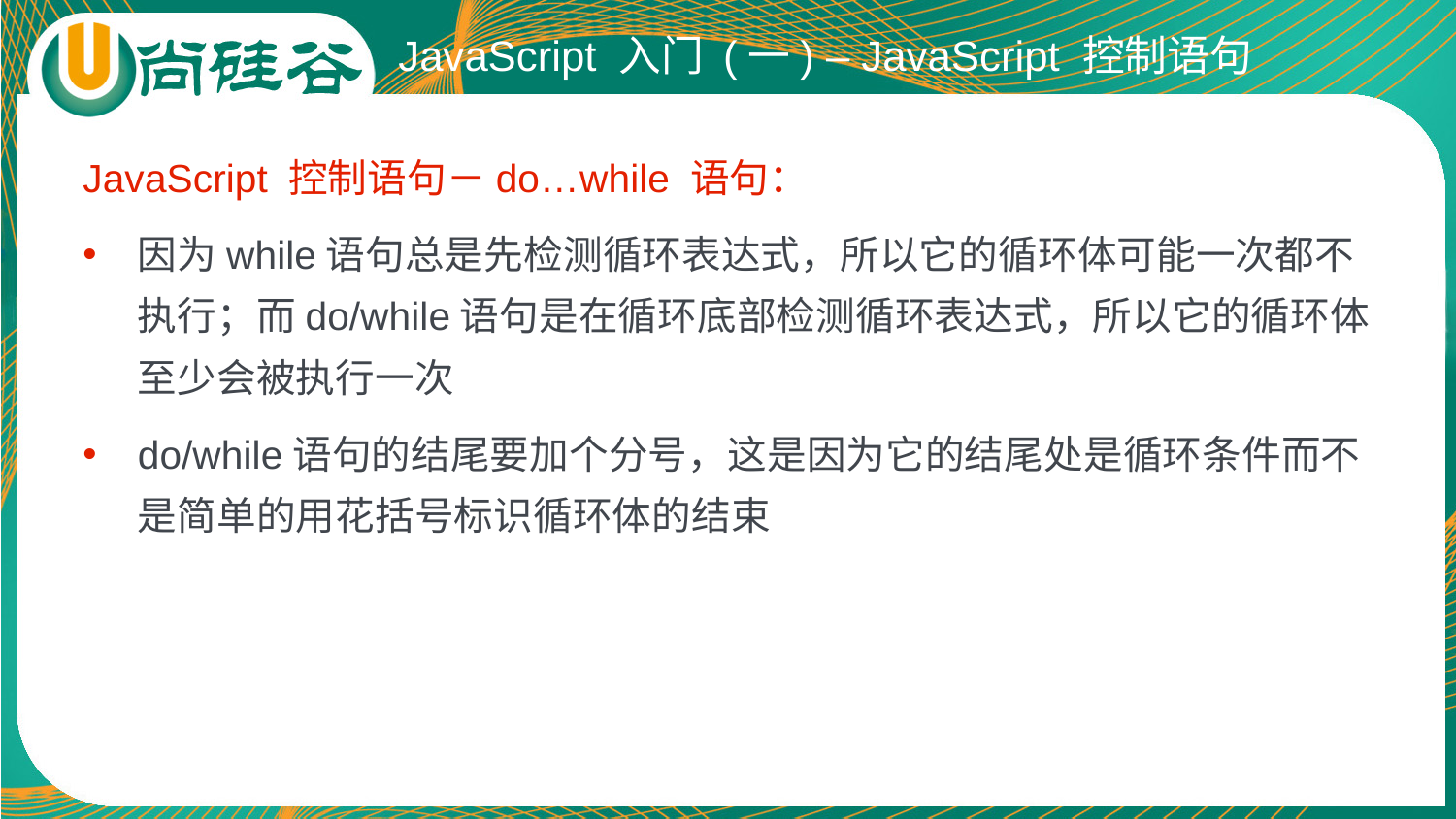

# JavaScript 入门 (一) – JavaScript 控制语句
JavaScript 控制语句－do…while 语句：
因为while语句总是先检测循环表达式，所以它的循环体可能一次都不执行；而do/while语句是在循环底部检测循环表达式，所以它的循环体至少会被执行一次
do/while语句的结尾要加个分号，这是因为它的结尾处是循环条件而不是简单的用花括号标识循环体的结束